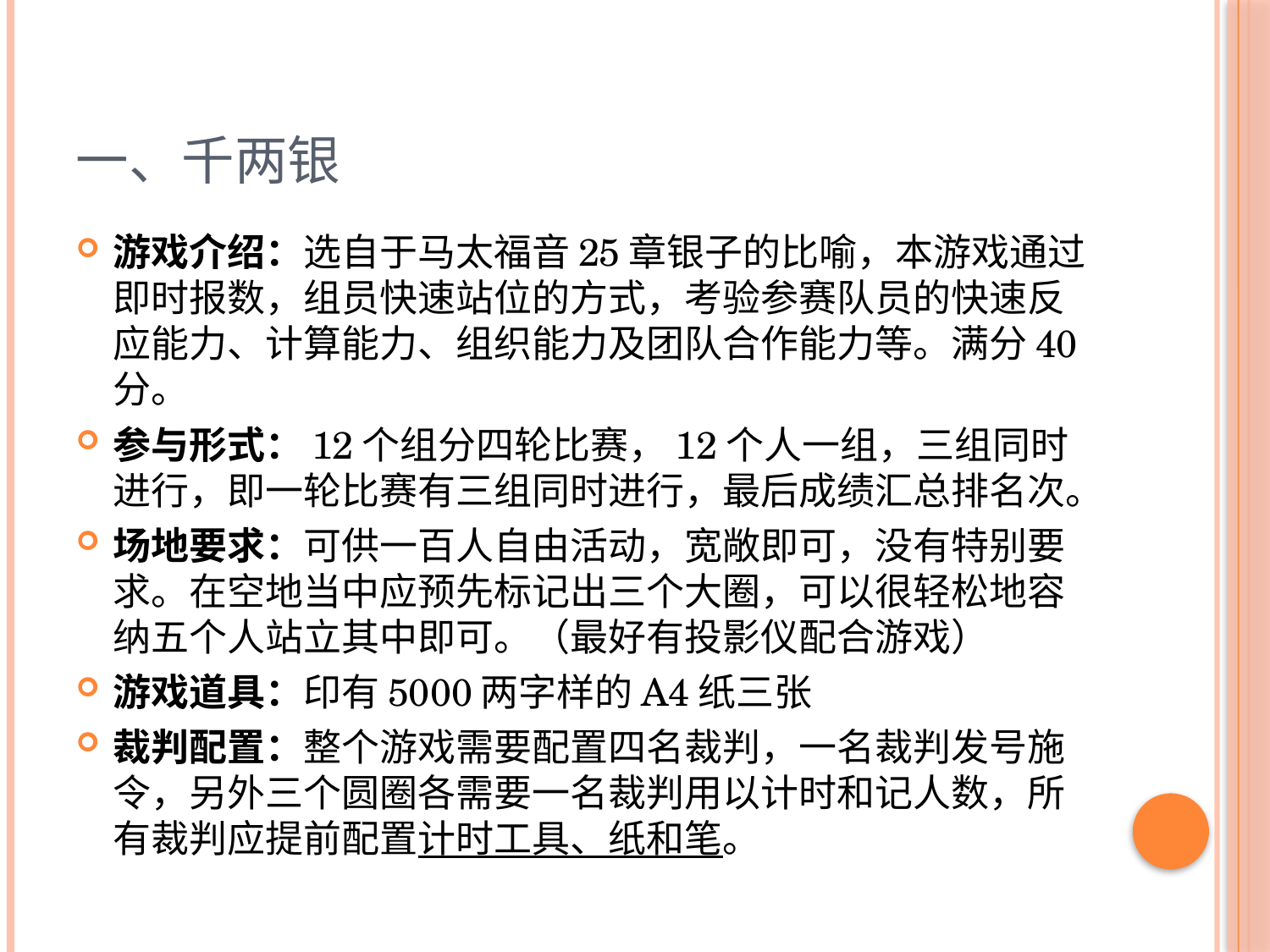

# 一、千两银
游戏介绍：选自于马太福音25章银子的比喻，本游戏通过即时报数，组员快速站位的方式，考验参赛队员的快速反应能力、计算能力、组织能力及团队合作能力等。满分40分。
参与形式：12个组分四轮比赛，12个人一组，三组同时进行，即一轮比赛有三组同时进行，最后成绩汇总排名次。
场地要求：可供一百人自由活动，宽敞即可，没有特别要求。在空地当中应预先标记出三个大圈，可以很轻松地容纳五个人站立其中即可。（最好有投影仪配合游戏）
游戏道具：印有5000两字样的A4纸三张
裁判配置：整个游戏需要配置四名裁判，一名裁判发号施令，另外三个圆圈各需要一名裁判用以计时和记人数，所有裁判应提前配置计时工具、纸和笔。